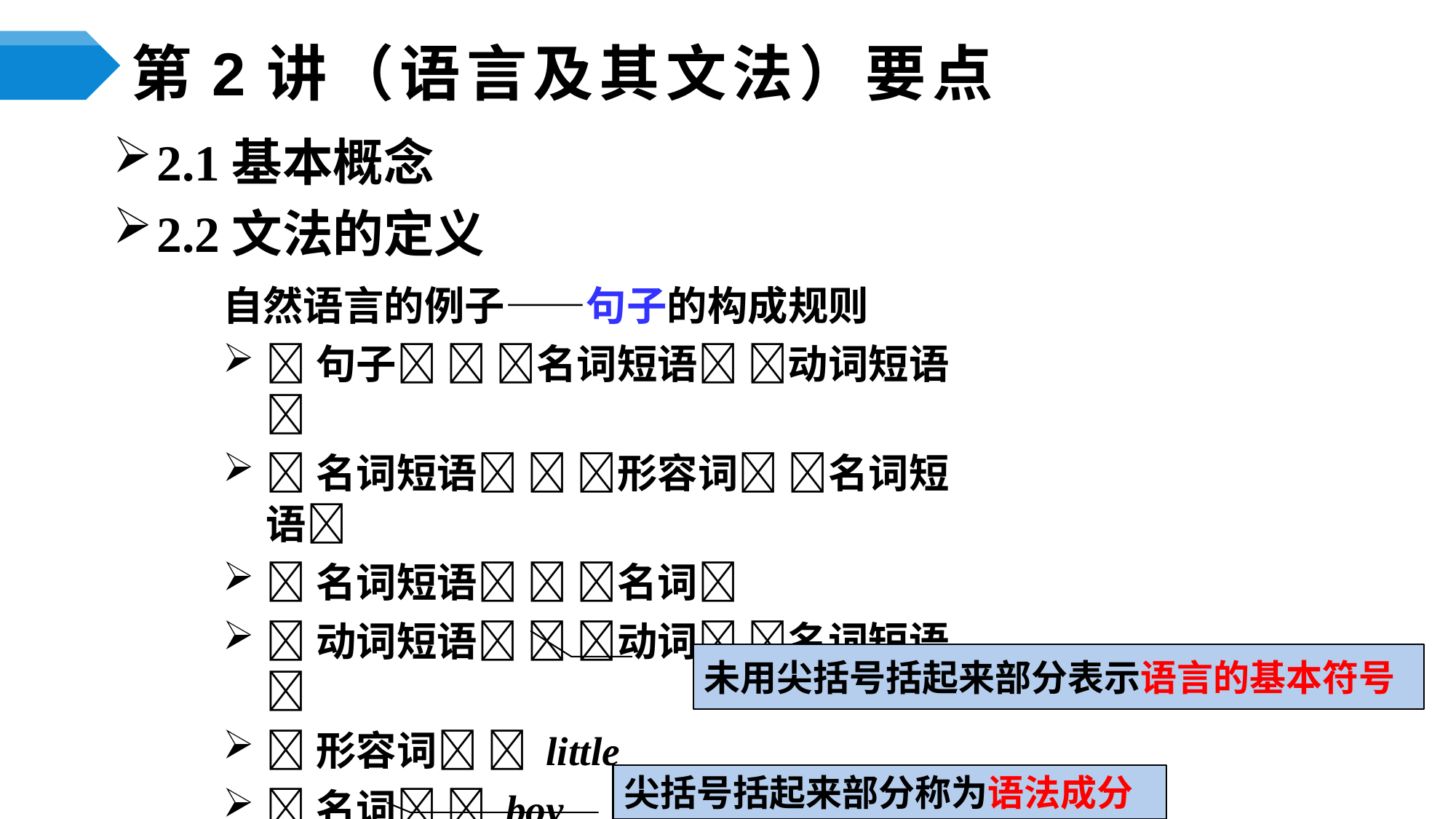

# 第2讲（语言及其文法）要点
2.1基本概念
2.2文法的定义

自然语言的例子——句子的构成规则
<句子> → <名词短语> <动词短语>
<名词短语> → <形容词> <名词短语>
<名词短语> → <名词>
<动词短语> → <动词> <名词短语>
<形容词> → little
<名词> → boy
<名词> → apple
<动词> → eat
未用尖括号括起来部分表示语言的基本符号
尖括号括起来部分称为语法成分